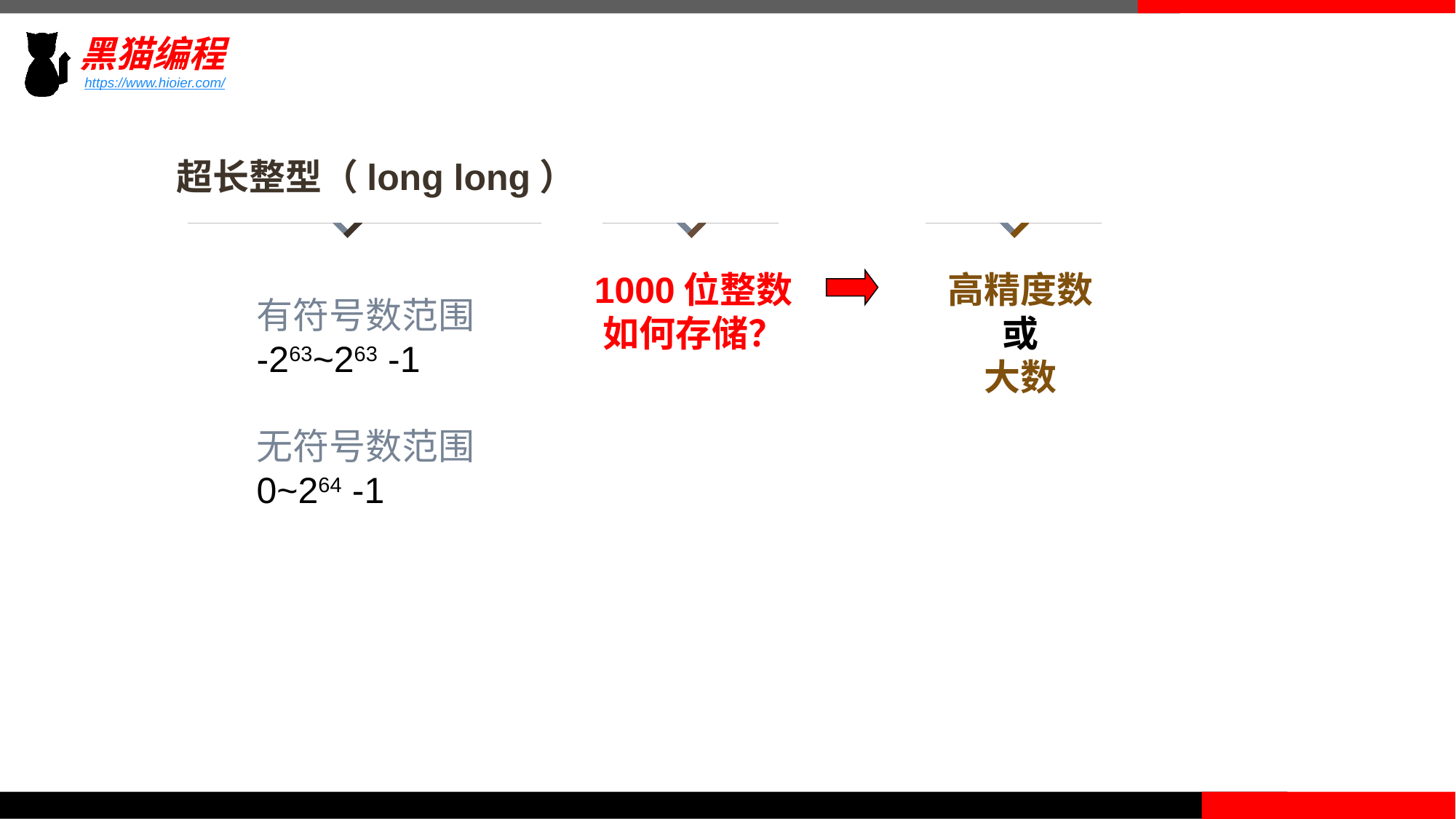

超长整型（long long）

1000位整数
如何存储？
高精度数
或
大数

有符号数范围
-263~263 -1

无符号数范围
0~264 -1